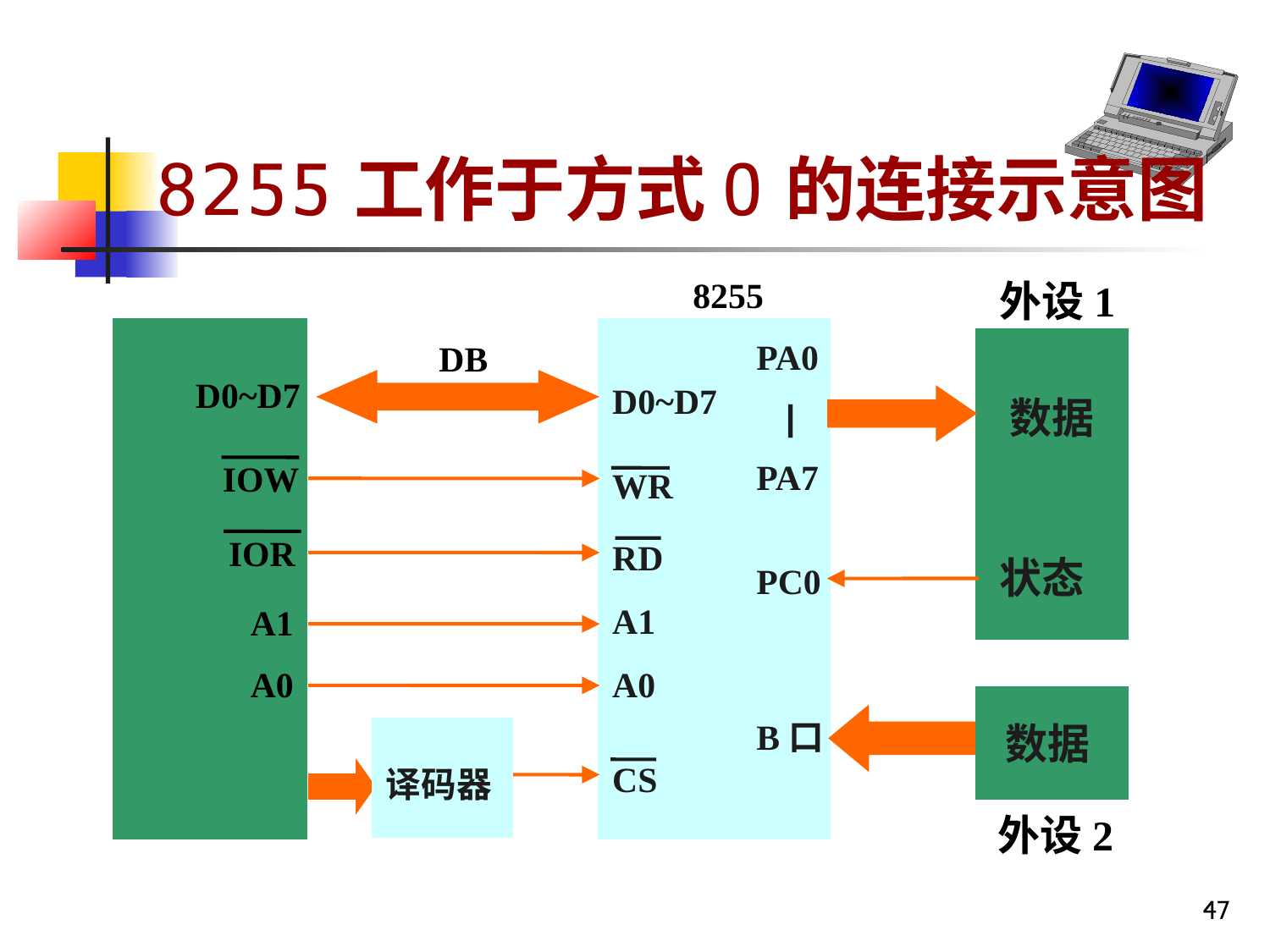

8255工作于方式0的连接示意图
8255
外设1

PA0
   |
PA7

DB
D0~D7
数据

D0~D7

IOW

WR

IOR
状态
RD

PC0

A1
A1

A0
A0

数据

B口

译码器
CS

外设2
47